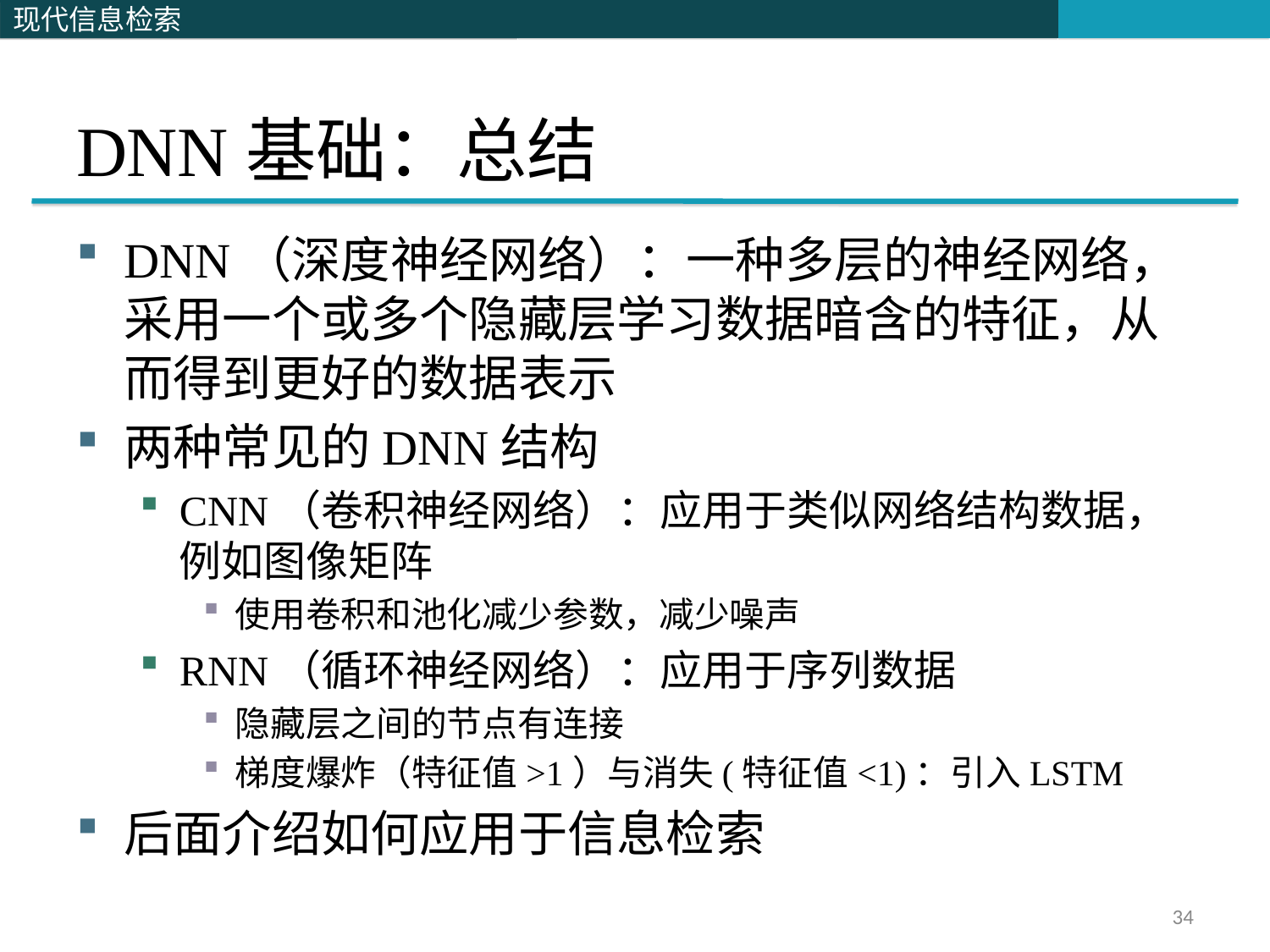

# DNN基础：总结
DNN（深度神经网络）：一种多层的神经网络，采用一个或多个隐藏层学习数据暗含的特征，从而得到更好的数据表示
两种常见的DNN结构
CNN（卷积神经网络）：应用于类似网络结构数据，例如图像矩阵
使用卷积和池化减少参数，减少噪声
RNN（循环神经网络）：应用于序列数据
隐藏层之间的节点有连接
梯度爆炸（特征值>1）与消失(特征值<1)：引入LSTM
后面介绍如何应用于信息检索
34